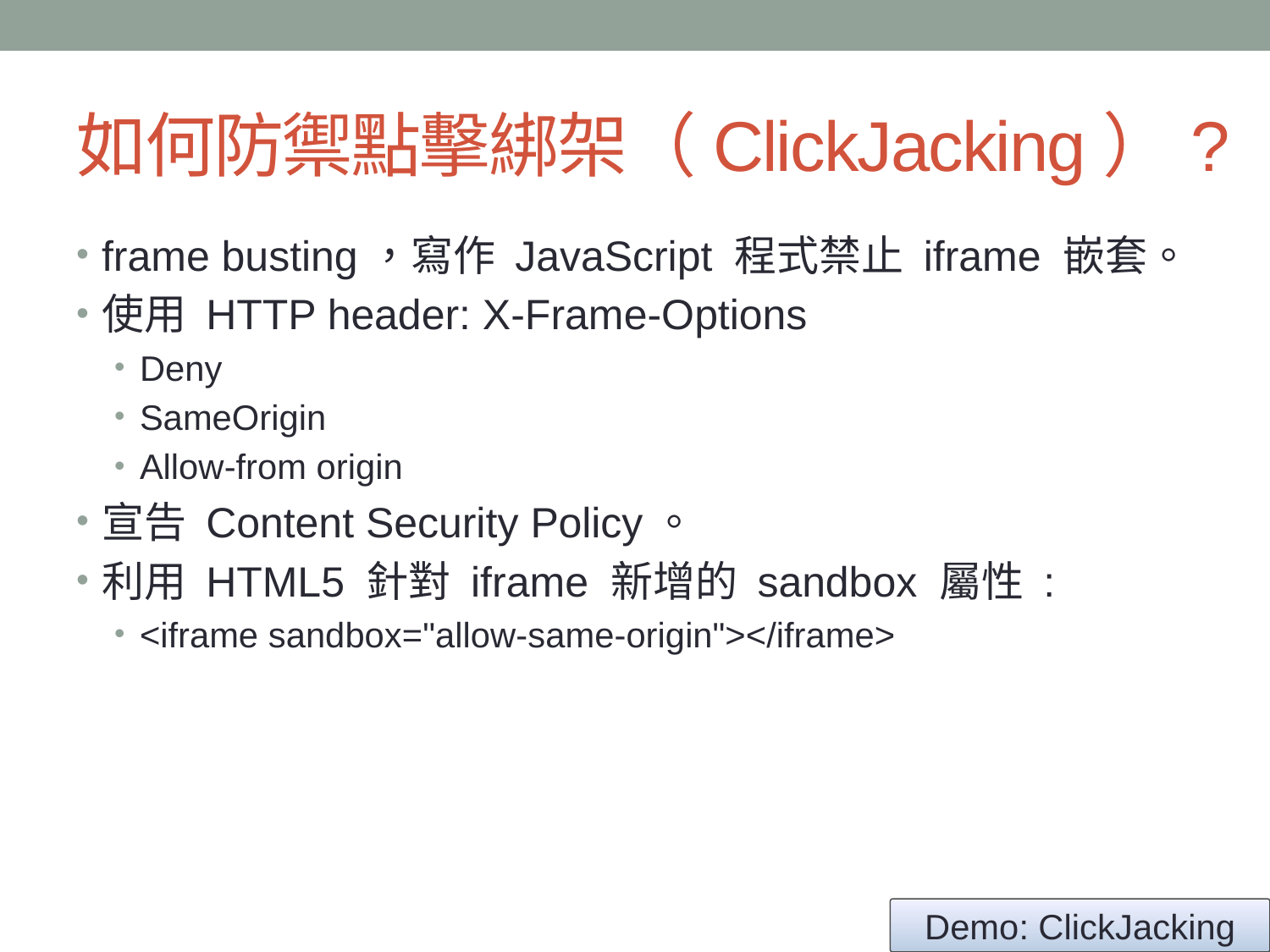

# 如何防禦點擊綁架（ClickJacking）?
frame busting，寫作 JavaScript 程式禁止 iframe 嵌套。
使用 HTTP header: X-Frame-Options
Deny
SameOrigin
Allow-from origin
宣告 Content Security Policy。
利用 HTML5 針對 iframe 新增的 sandbox 屬性 :
<iframe sandbox="allow-same-origin"></iframe>
Demo: ClickJacking